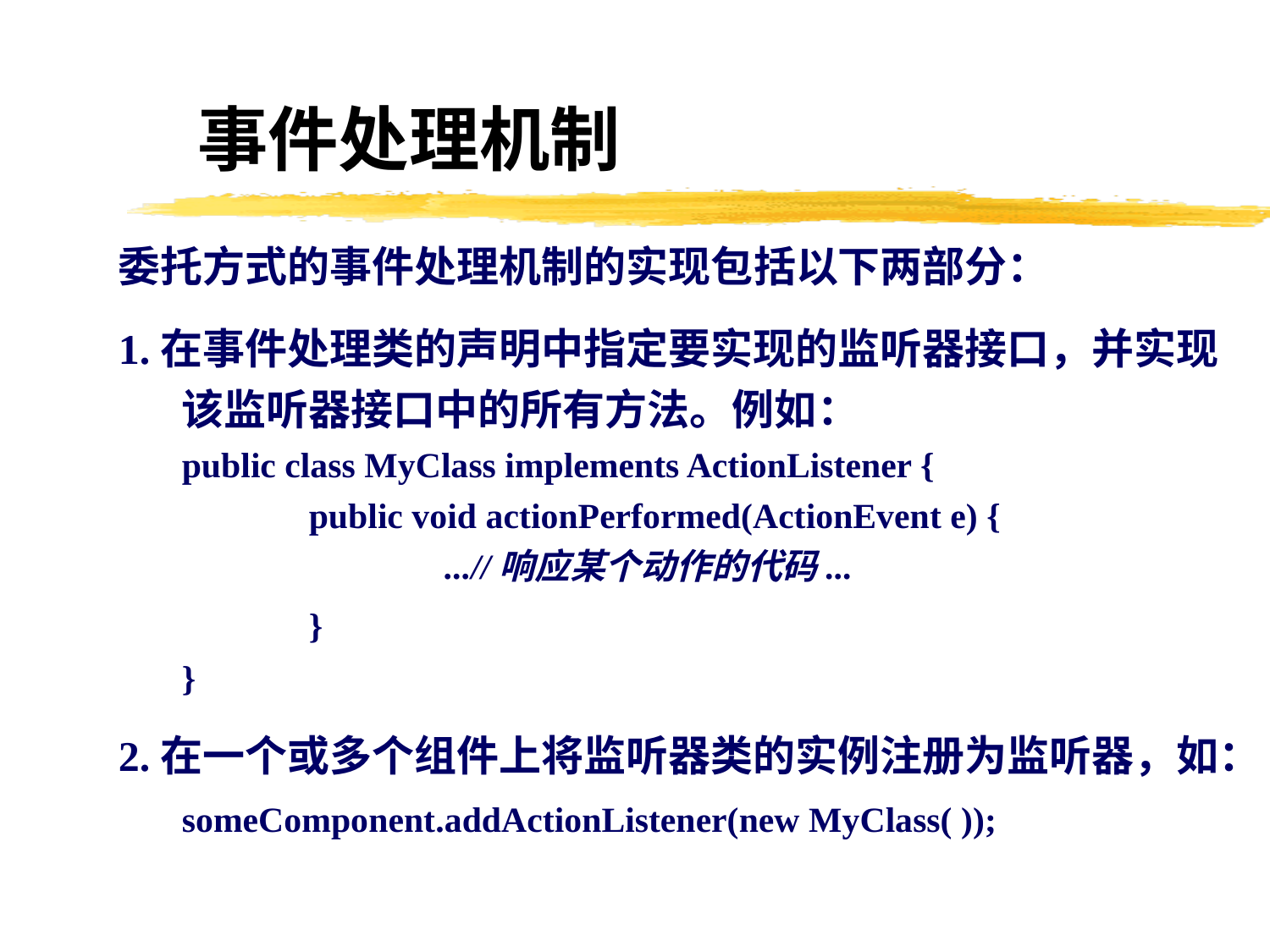

事件处理机制
委托方式的事件处理机制的实现包括以下两部分：
1.在事件处理类的声明中指定要实现的监听器接口，并实现该监听器接口中的所有方法。例如：
	public class MyClass implements ActionListener {
		public void actionPerformed(ActionEvent e) {
			 ...//响应某个动作的代码...
		}
	}
2.在一个或多个组件上将监听器类的实例注册为监听器，如：someComponent.addActionListener(new MyClass( ));
35